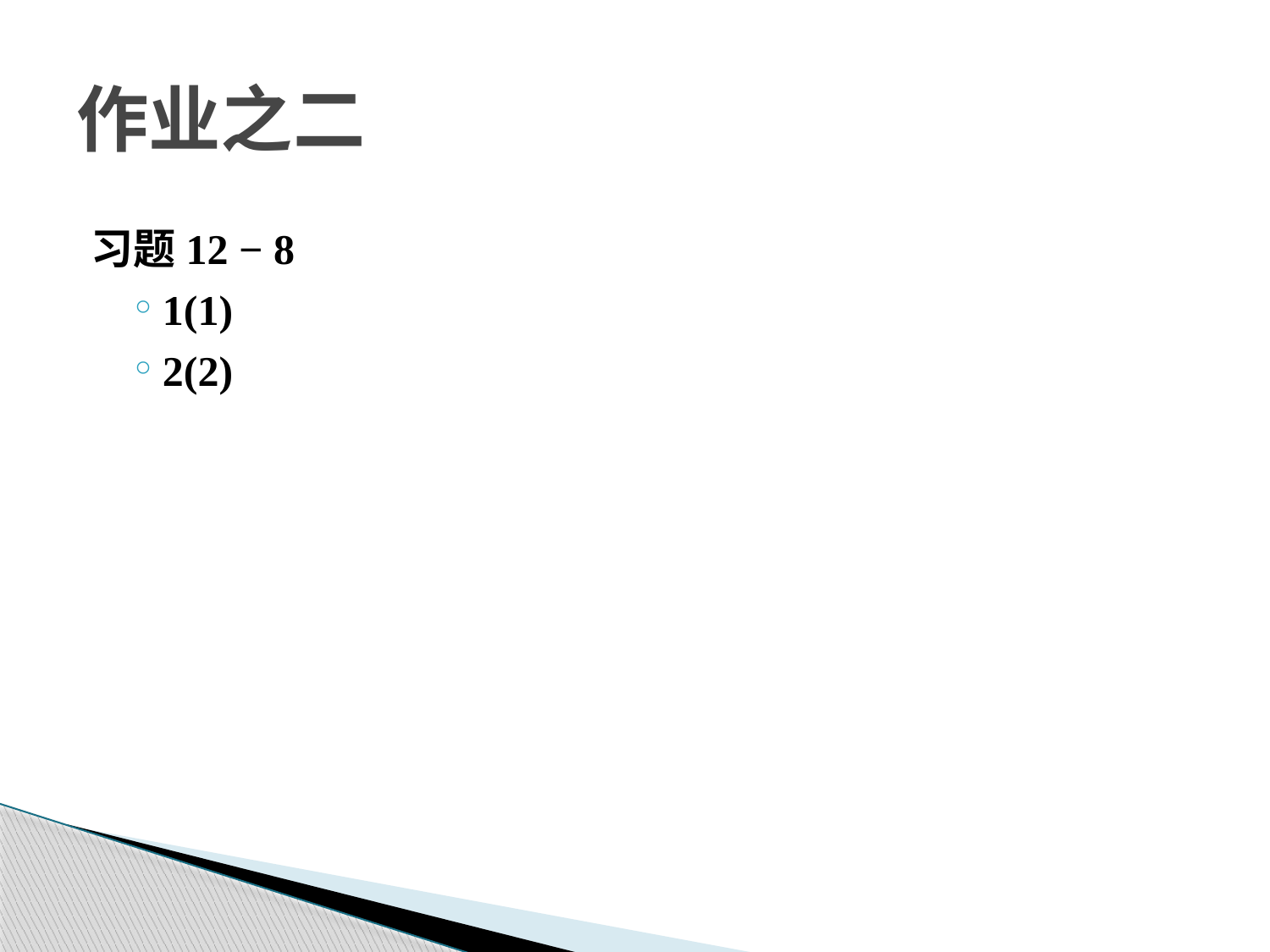

# 作业之二
习题12 − 8
1(1)
2(2)